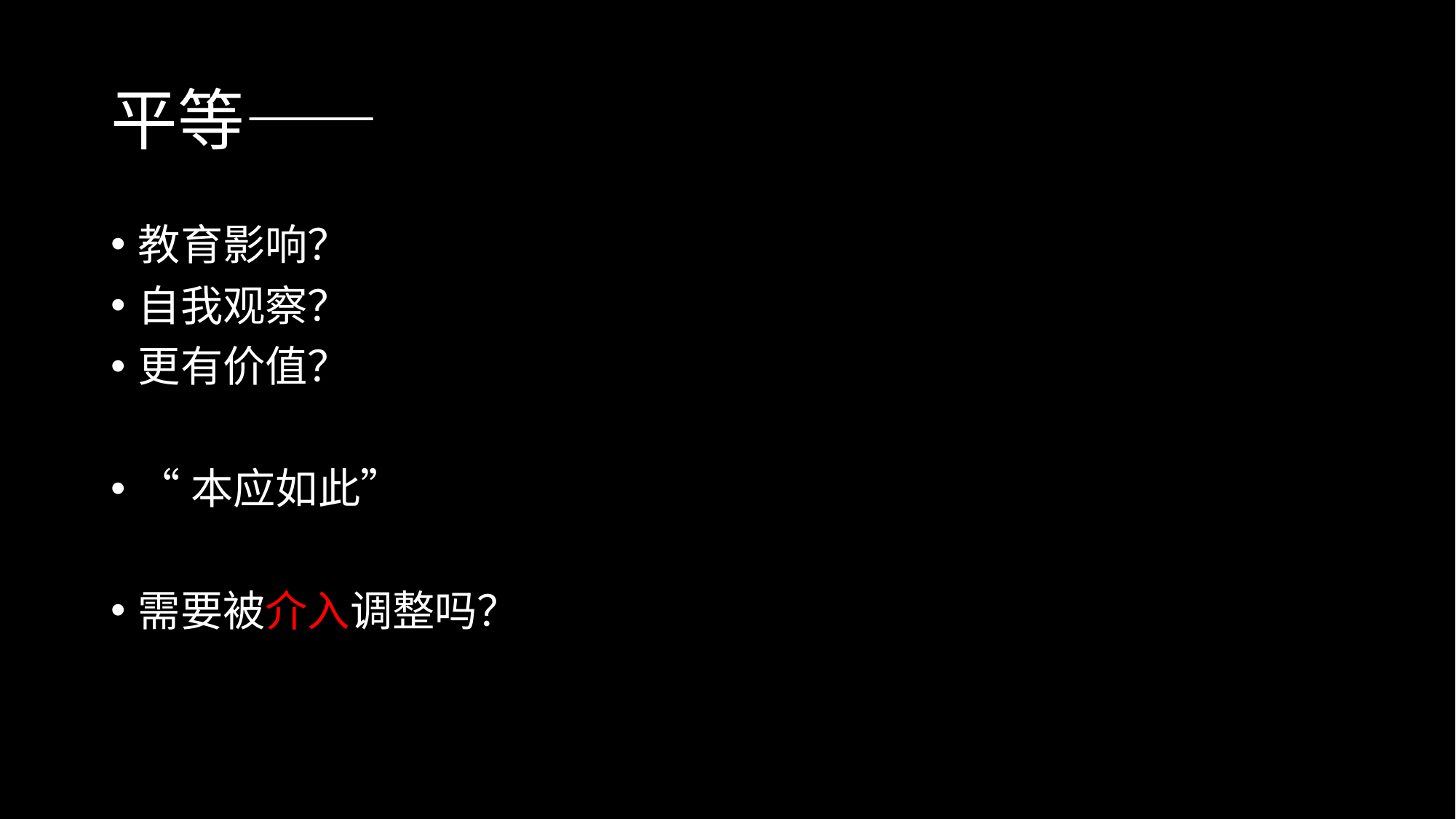

# 平等——
教育影响？
自我观察？
更有价值？

“本应如此”

需要被介入调整吗？